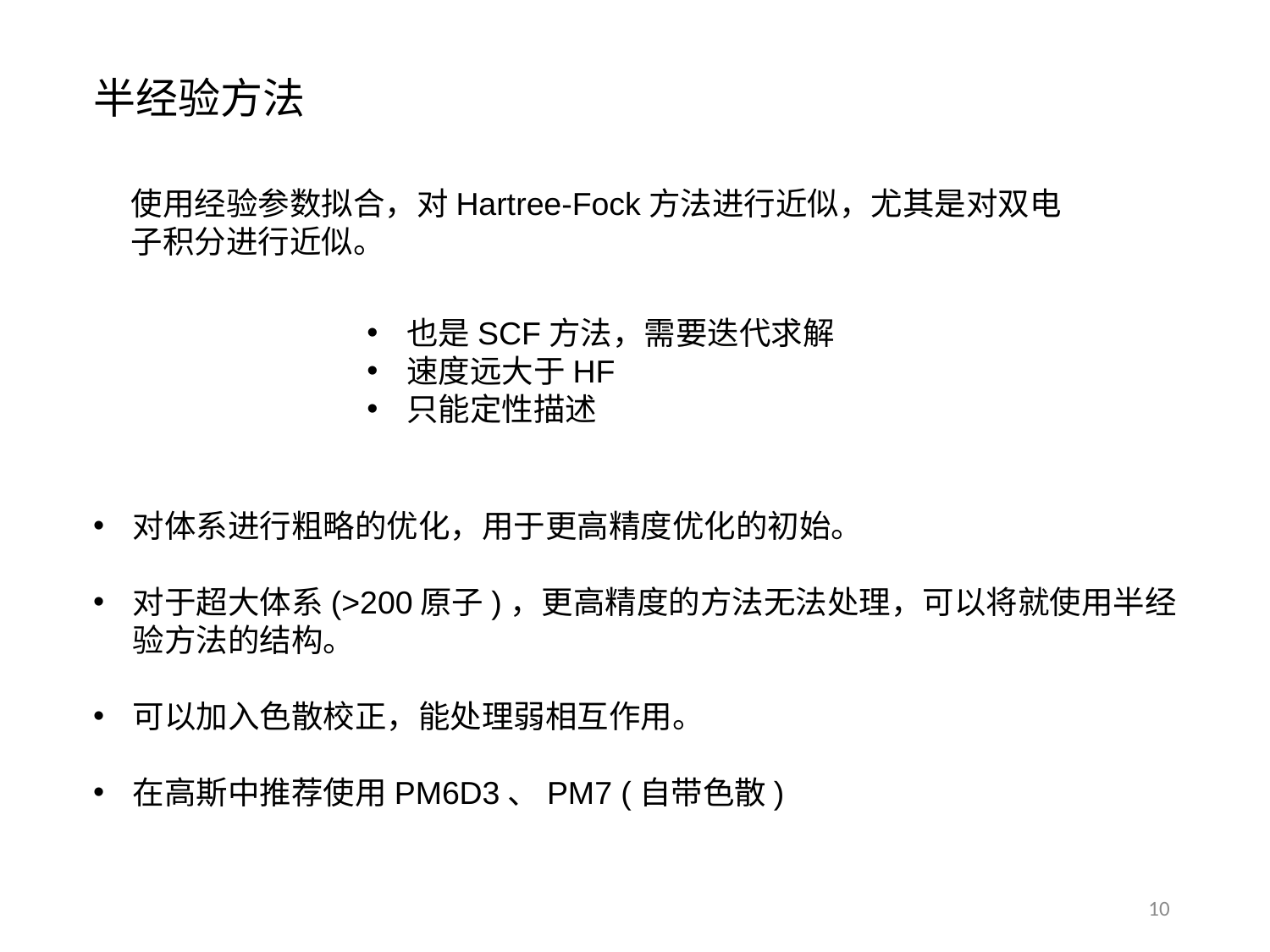

半经验方法
使用经验参数拟合，对Hartree-Fock方法进行近似，尤其是对双电子积分进行近似。
也是SCF方法，需要迭代求解
速度远大于HF
只能定性描述
对体系进行粗略的优化，用于更高精度优化的初始。

对于超大体系(>200原子)，更高精度的方法无法处理，可以将就使用半经验方法的结构。

可以加入色散校正，能处理弱相互作用。

在高斯中推荐使用PM6D3、PM7 (自带色散)
10